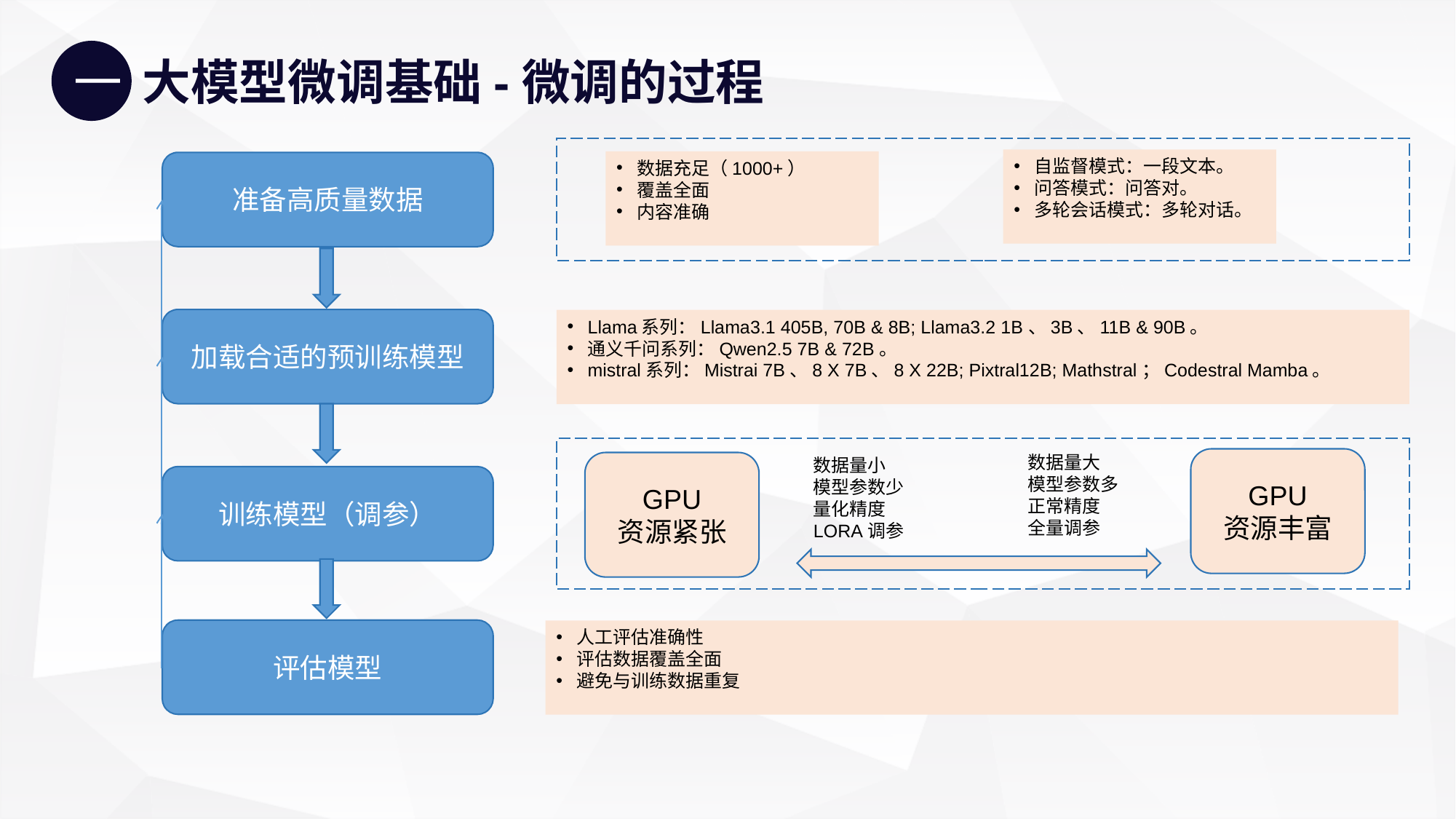

一
大模型微调基础-微调的过程

自监督模式：一段文本。
问答模式：问答对。
多轮会话模式：多轮对话。
数据充足（1000+）
覆盖全面
内容准确
准备高质量数据

加载合适的预训练模型
Llama系列：Llama3.1 405B, 70B & 8B; Llama3.2 1B、3B、11B & 90B。
通义千问系列：Qwen2.5 7B & 72B。
mistral系列：Mistrai 7B、8 X 7B、8 X 22B; Pixtral12B; Mathstral；Codestral Mamba。

数据量大
模型参数多
正常精度
全量调参
数据量小
模型参数少
量化精度
LORA调参
GPU
资源丰富
GPU
资源紧张
训练模型（调参）

评估模型
人工评估准确性
评估数据覆盖全面
避免与训练数据重复